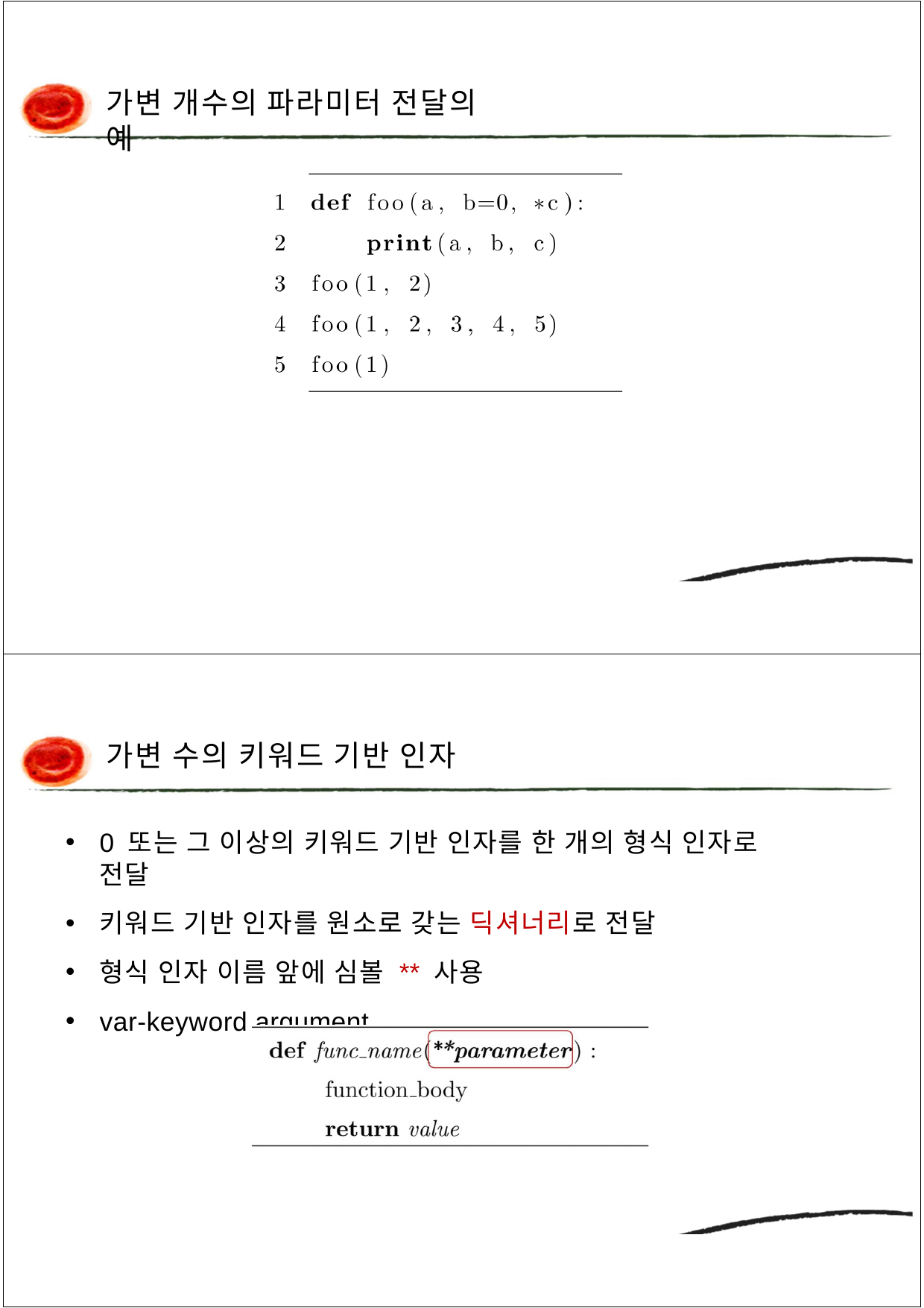

가변 개수의 파라미터 전달의 예

가변 수의 키워드 기반 인자

0 또는 그 이상의 키워드 기반 인자를 한 개의 형식 인자로 전달
키워드 기반 인자를 원소로 갖는 딕셔너리로 전달
형식 인자 이름 앞에 심볼 ** 사용
var-keyword argument